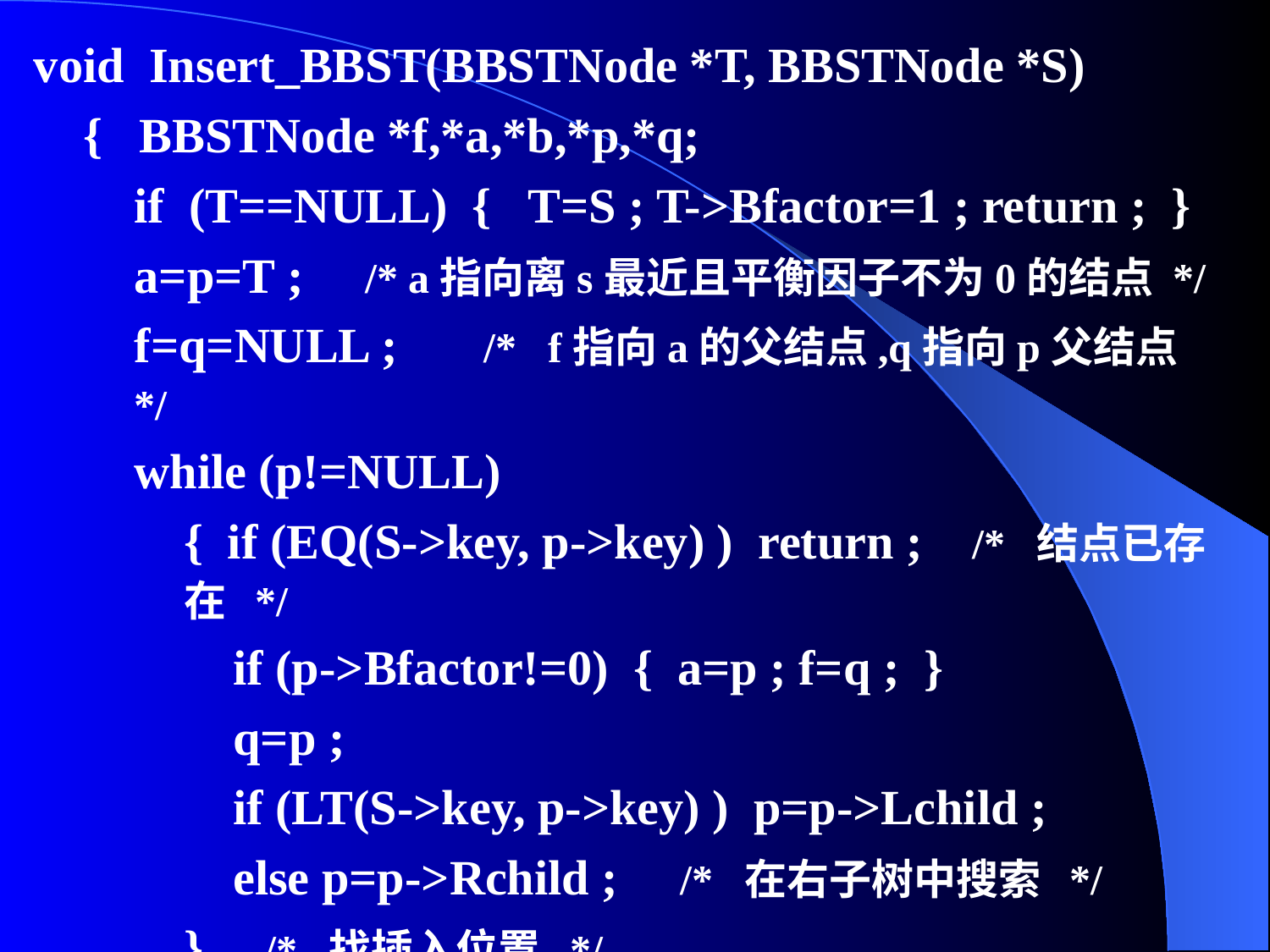

void  Insert_BBST(BBSTNode *T, BBSTNode *S)
{   BBSTNode *f,*a,*b,*p,*q;
if  (T==NULL)  {   T=S ; T->Bfactor=1 ; return ;  }
a=p=T ;     /* a指向离s最近且平衡因子不为0的结点 */
f=q=NULL ;       /*   f指向a的父结点,q指向p父结点   */
while (p!=NULL)
{  if (EQ(S->key, p->key) )  return ;    /*  结点已存在  */
if (p->Bfactor!=0)  {  a=p ; f=q ;  }
q=p ;
if (LT(S->key, p->key) )  p=p->Lchild ;
else p=p->Rchild ;     /*  在右子树中搜索  */
}     /*  找插入位置  */